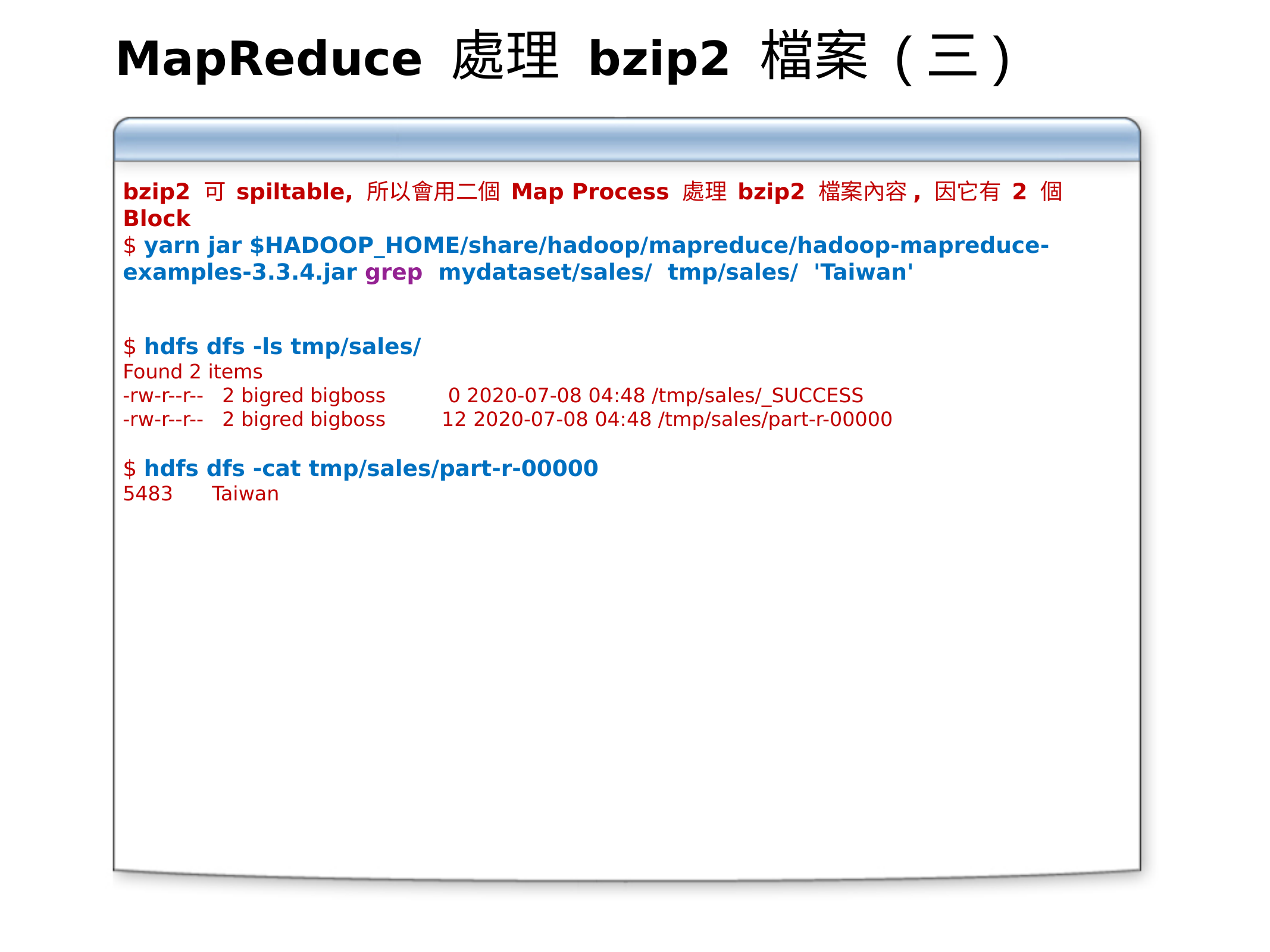

MapReduce 處理 bzip2 檔案 (三)
bzip2 可 spiltable, 所以會用二個 Map Process 處理 bzip2 檔案內容, 因它有 2 個 Block
$ yarn jar $HADOOP_HOME/share/hadoop/mapreduce/hadoop-mapreduce-examples-3.3.4.jar grep  mydataset/sales/  tmp/sales/  'Taiwan'

$ hdfs dfs -ls tmp/sales/
Found 2 items
-rw-r--r--   2 bigred bigboss          0 2020-07-08 04:48 /tmp/sales/_SUCCESS
-rw-r--r--   2 bigred bigboss         12 2020-07-08 04:48 /tmp/sales/part-r-00000

$ hdfs dfs -cat tmp/sales/part-r-00000
5483	Taiwan